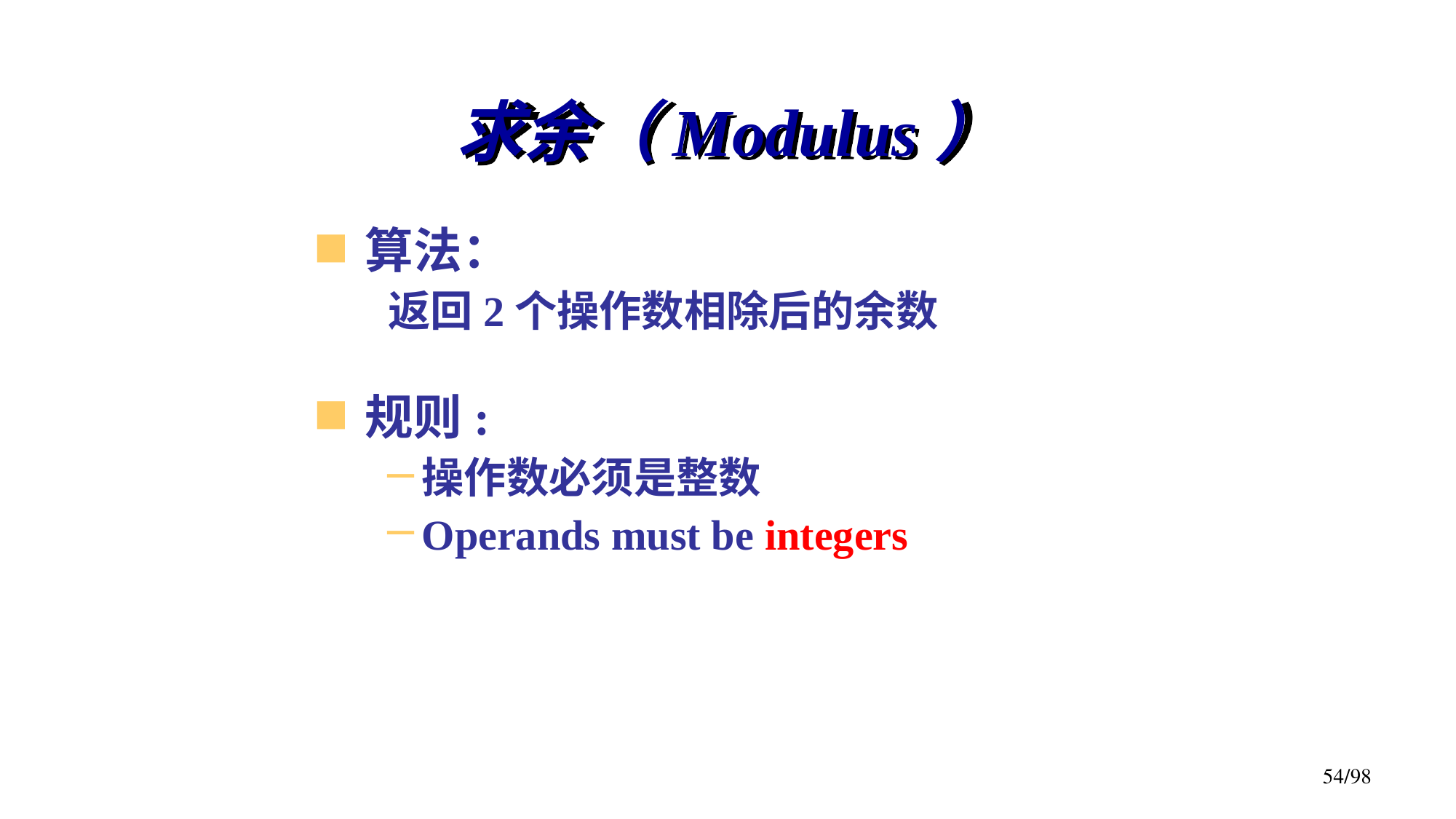

# 求余（Modulus）
算法：
      返回2个操作数相除后的余数

规则:
操作数必须是整数
Operands must be integers